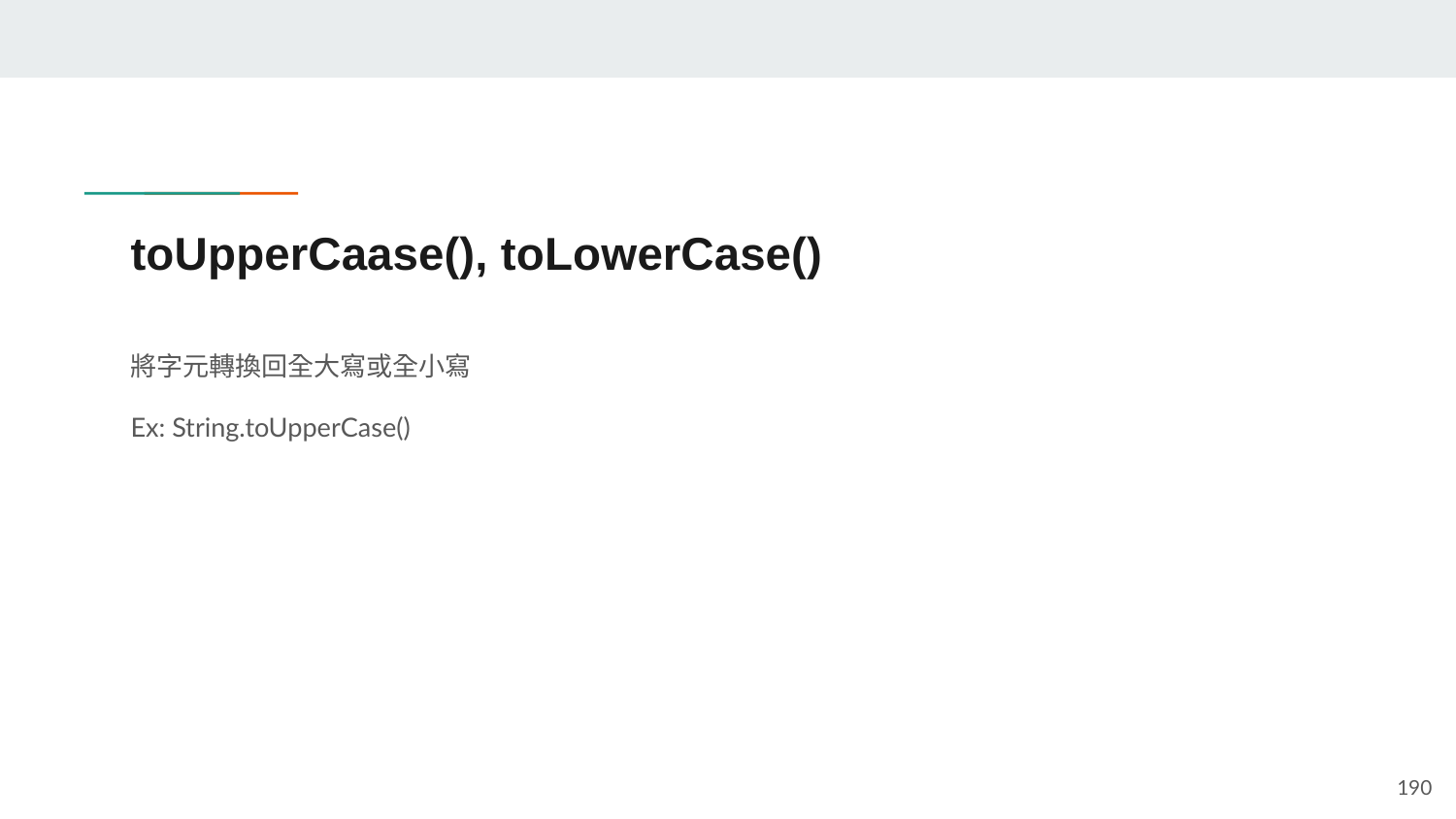

# toUpperCaase(), toLowerCase()
將字元轉換回全大寫或全小寫
Ex: String.toUpperCase()
190